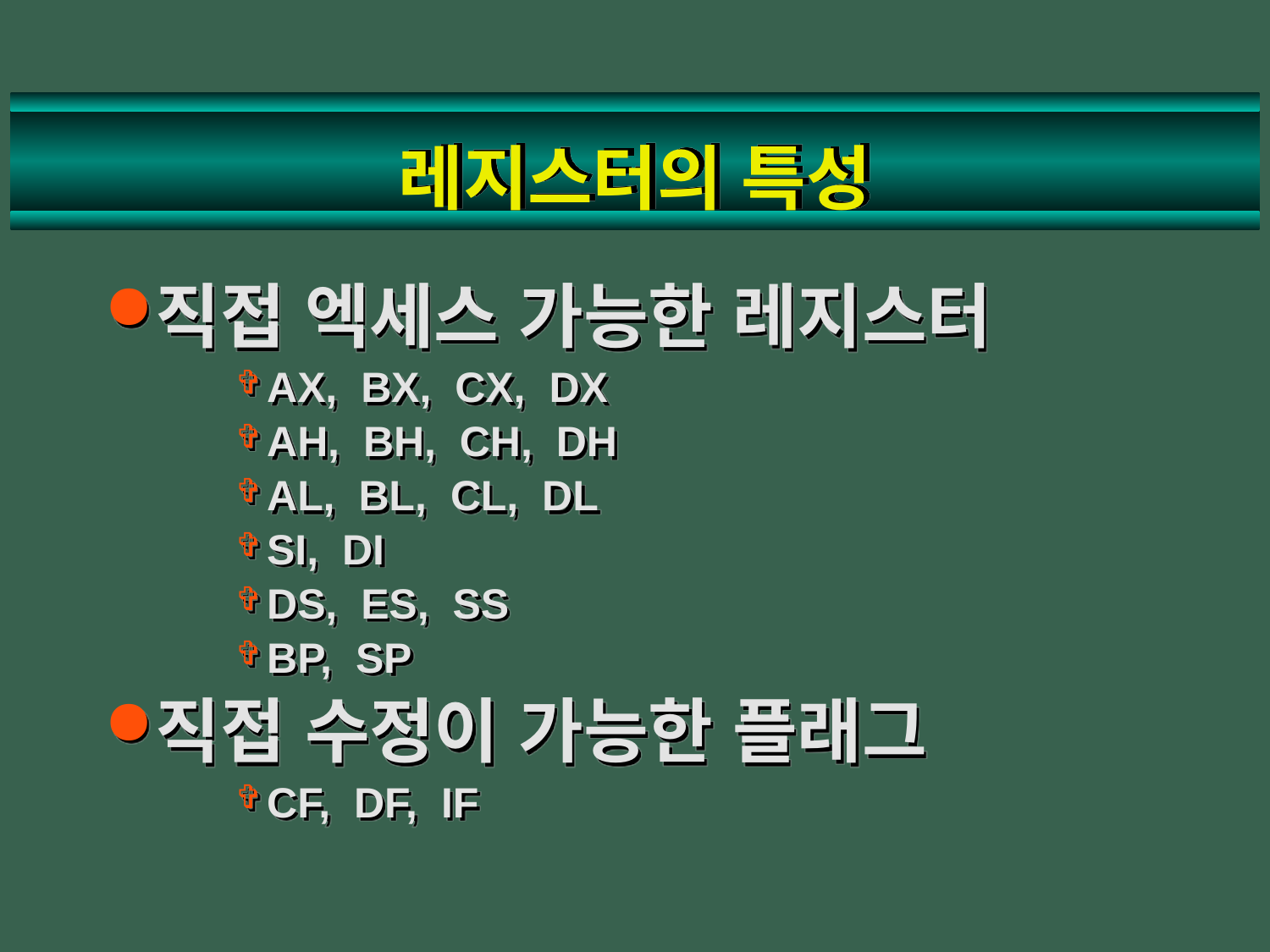

# 레지스터의 특성
직접 엑세스 가능한 레지스터
AX,  BX,  CX,  DX
AH,  BH,  CH,  DH
AL,  BL,  CL,  DL
SI,  DI
DS,  ES,  SS
BP,  SP
직접 수정이 가능한 플래그
CF,  DF,  IF